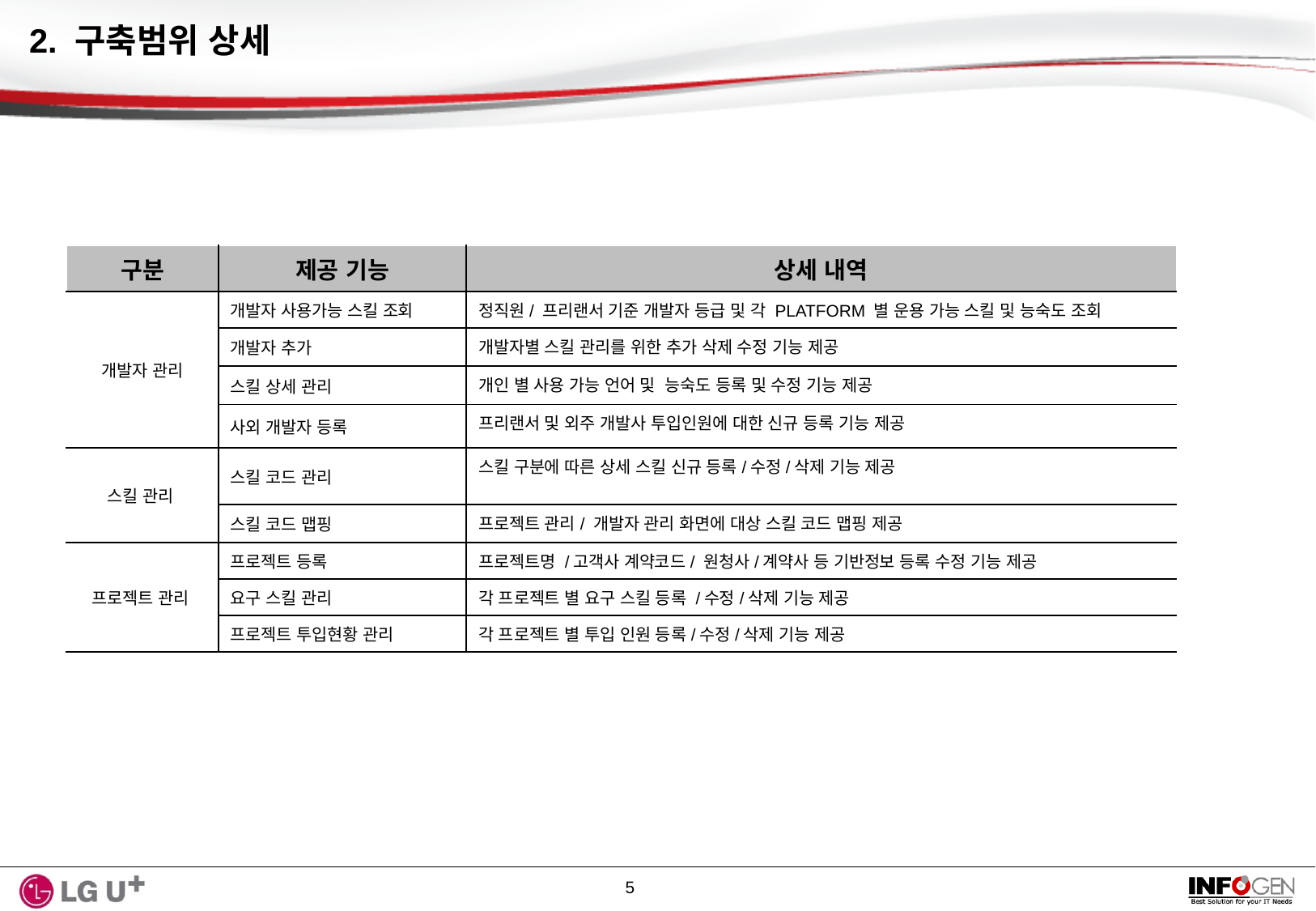

2. 구축범위 상세
| 구분 | 제공 기능 | 상세 내역 |
| --- | --- | --- |
| 개발자 관리 | 개발자 사용가능 스킬 조회 | 정직원/ 프리랜서 기준 개발자 등급 및 각 PLATFORM 별 운용 가능 스킬 및 능숙도 조회 |
|  | 개발자 추가 | 개발자별 스킬 관리를 위한 추가 삭제 수정 기능 제공 |
|  | 스킬 상세 관리 | 개인 별 사용 가능 언어 및 능숙도 등록 및 수정 기능 제공 |
|  | 사외 개발자 등록 | 프리랜서 및 외주 개발사 투입인원에 대한 신규 등록 기능 제공 |
| 스킬 관리 | 스킬 코드 관리 | 스킬 구분에 따른 상세 스킬 신규 등록/수정/삭제 기능 제공 |
|  | 스킬 코드 맵핑 | 프로젝트 관리/ 개발자 관리 화면에 대상 스킬 코드 맵핑 제공 |
| 프로젝트 관리 | 프로젝트 등록 | 프로젝트명 /고객사 계약코드/ 원청사/계약사 등 기반정보 등록 수정 기능 제공 |
|  | 요구 스킬 관리 | 각 프로젝트 별 요구 스킬 등록 /수정/삭제 기능 제공 |
|  | 프로젝트 투입현황 관리 | 각 프로젝트 별 투입 인원 등록/수정/삭제 기능 제공 |